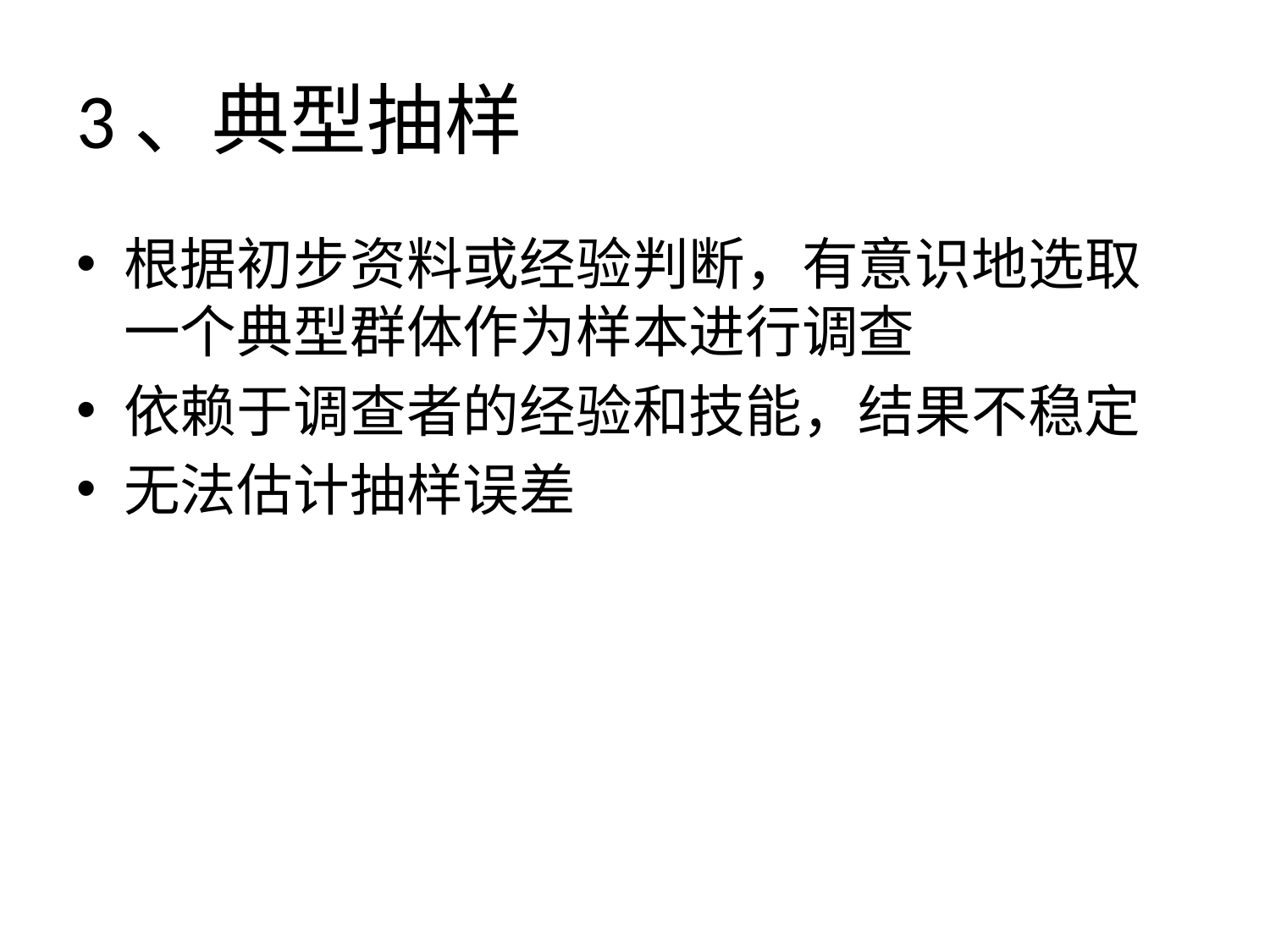

# 3、典型抽样
根据初步资料或经验判断，有意识地选取一个典型群体作为样本进行调查
依赖于调查者的经验和技能，结果不稳定
无法估计抽样误差